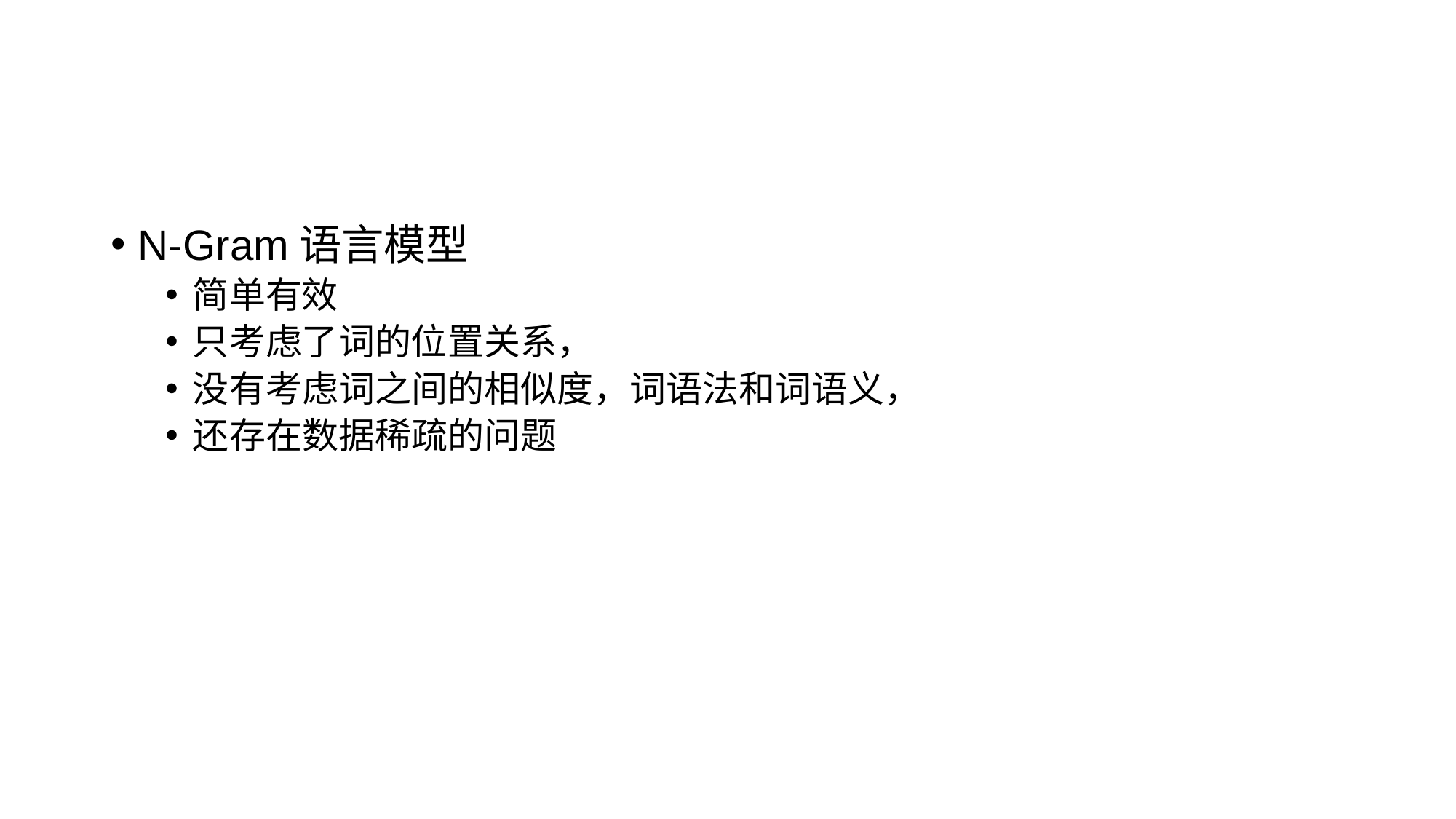

#
N-Gram语言模型
简单有效
只考虑了词的位置关系，
没有考虑词之间的相似度，词语法和词语义，
还存在数据稀疏的问题